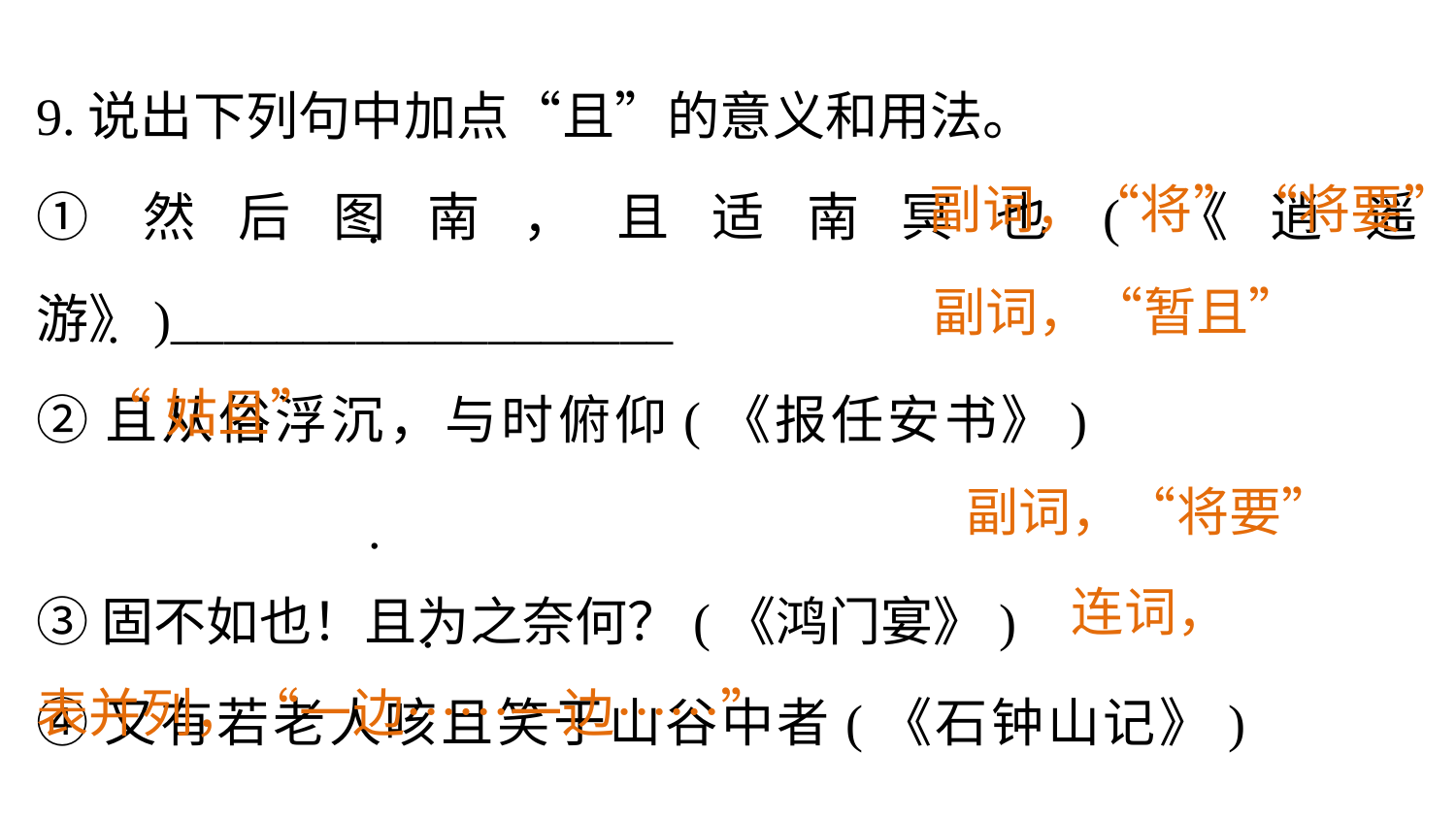

9.说出下列句中加点“且”的意义和用法。
①然后图南，且适南冥也(《逍遥游》)___________________
②且从俗浮沉，与时俯仰(《报任安书》)
③固不如也！且为之奈何？(《鸿门宴》)
④又有若老人咳且笑于山谷中者(《石钟山记》)
副词，“将”“将要”
.
                                                                     副词，“暂且”
“姑且”
.
副词，“将要”
.
                                                                                      连词，
表并列，“一边……一边……”
.